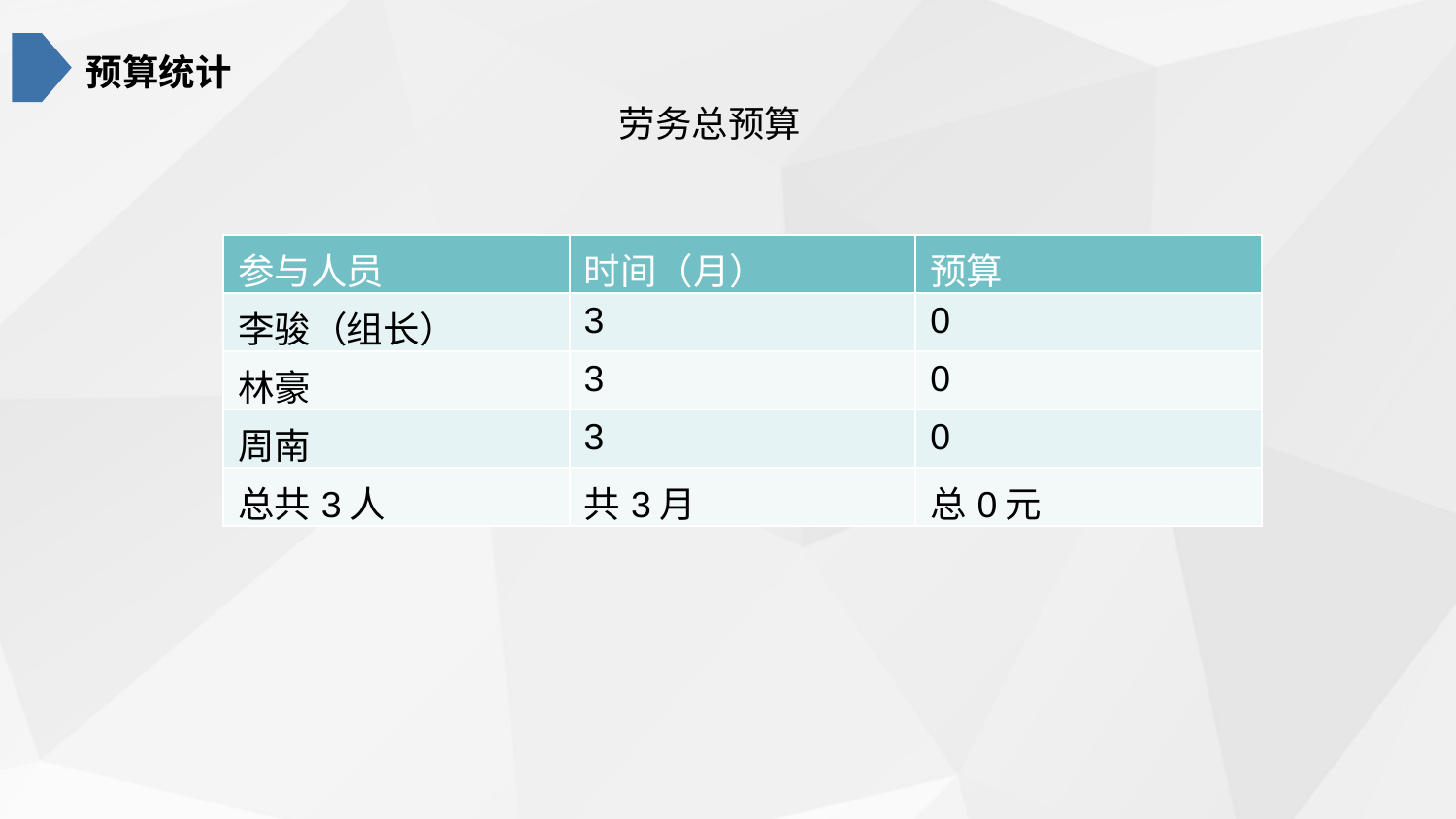

预算统计
劳务总预算
| 参与人员 | 时间（月） | 预算 |
| --- | --- | --- |
| 李骏（组长） | 3 | 0 |
| 林豪 | 3 | 0 |
| 周南 | 3 | 0 |
| 总共3人 | 共3月 | 总0元 |